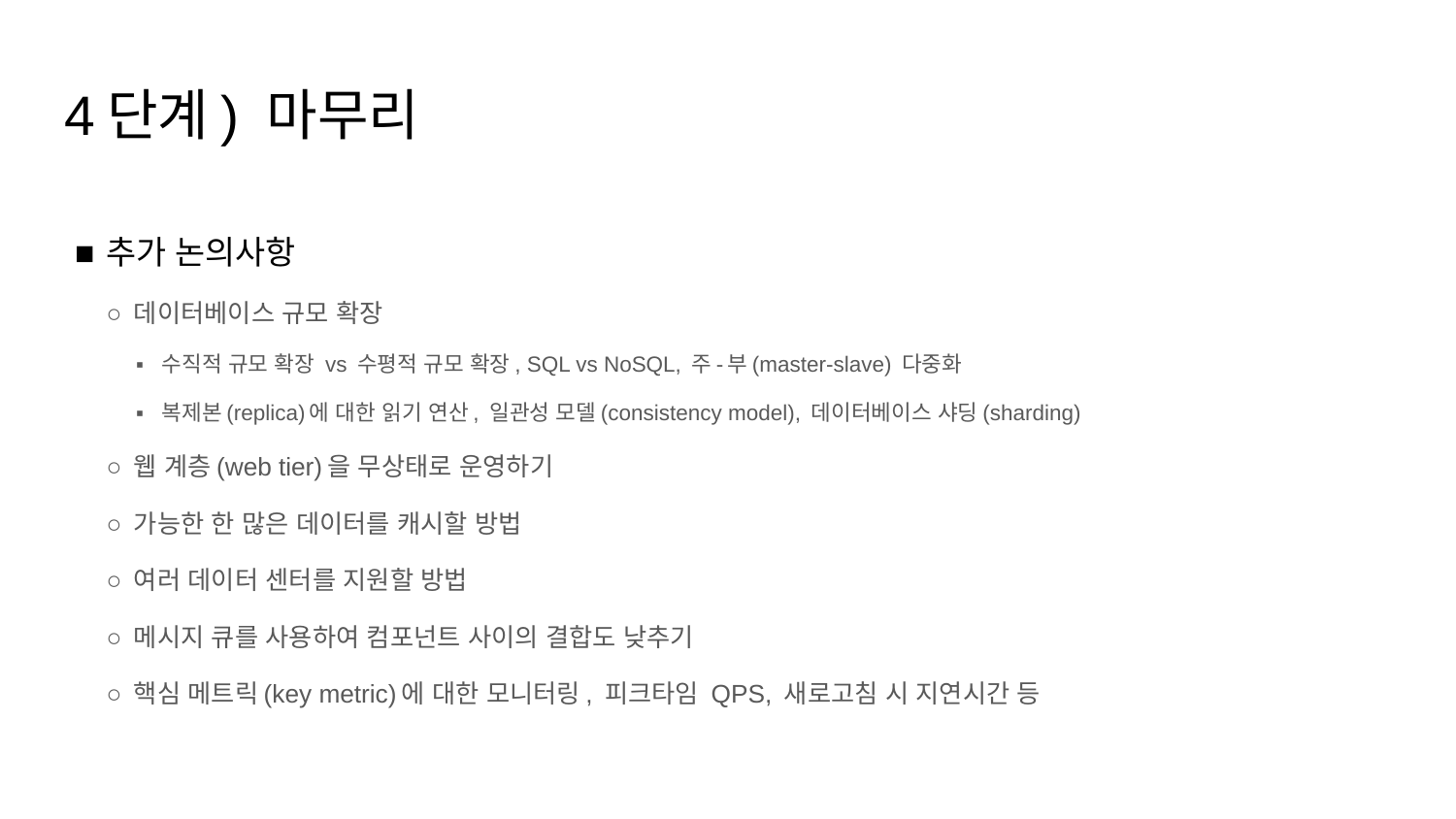

# 4단계) 마무리
추가 논의사항
데이터베이스 규모 확장
수직적 규모 확장 vs 수평적 규모 확장, SQL vs NoSQL, 주-부(master-slave) 다중화
복제본(replica)에 대한 읽기 연산, 일관성 모델(consistency model), 데이터베이스 샤딩(sharding)
웹 계층(web tier)을 무상태로 운영하기
가능한 한 많은 데이터를 캐시할 방법
여러 데이터 센터를 지원할 방법
메시지 큐를 사용하여 컴포넌트 사이의 결합도 낮추기
핵심 메트릭(key metric)에 대한 모니터링, 피크타임 QPS, 새로고침 시 지연시간 등